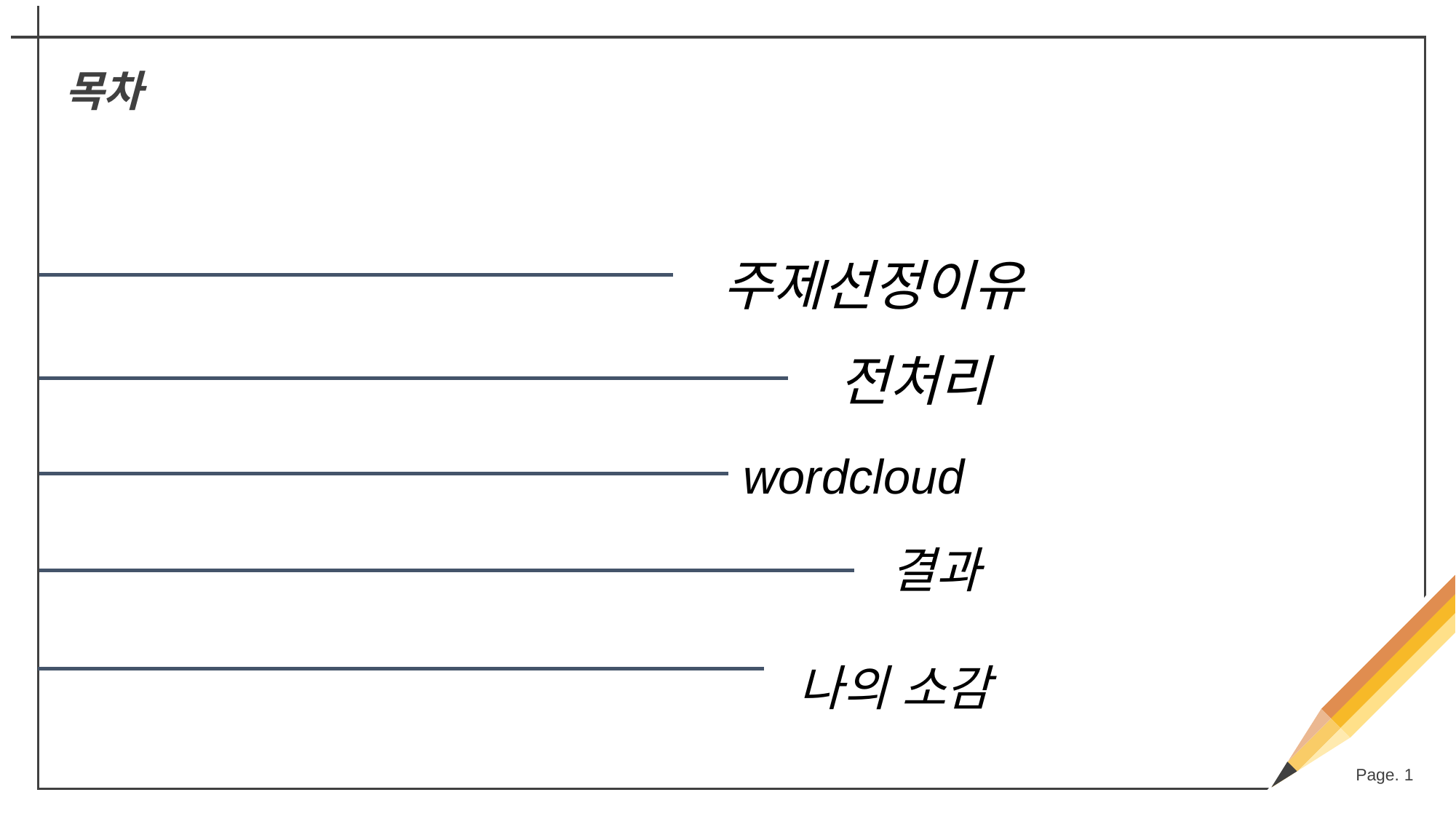

Page. 1

목차
주제선정이유
전처리
wordcloud
결과
나의 소감